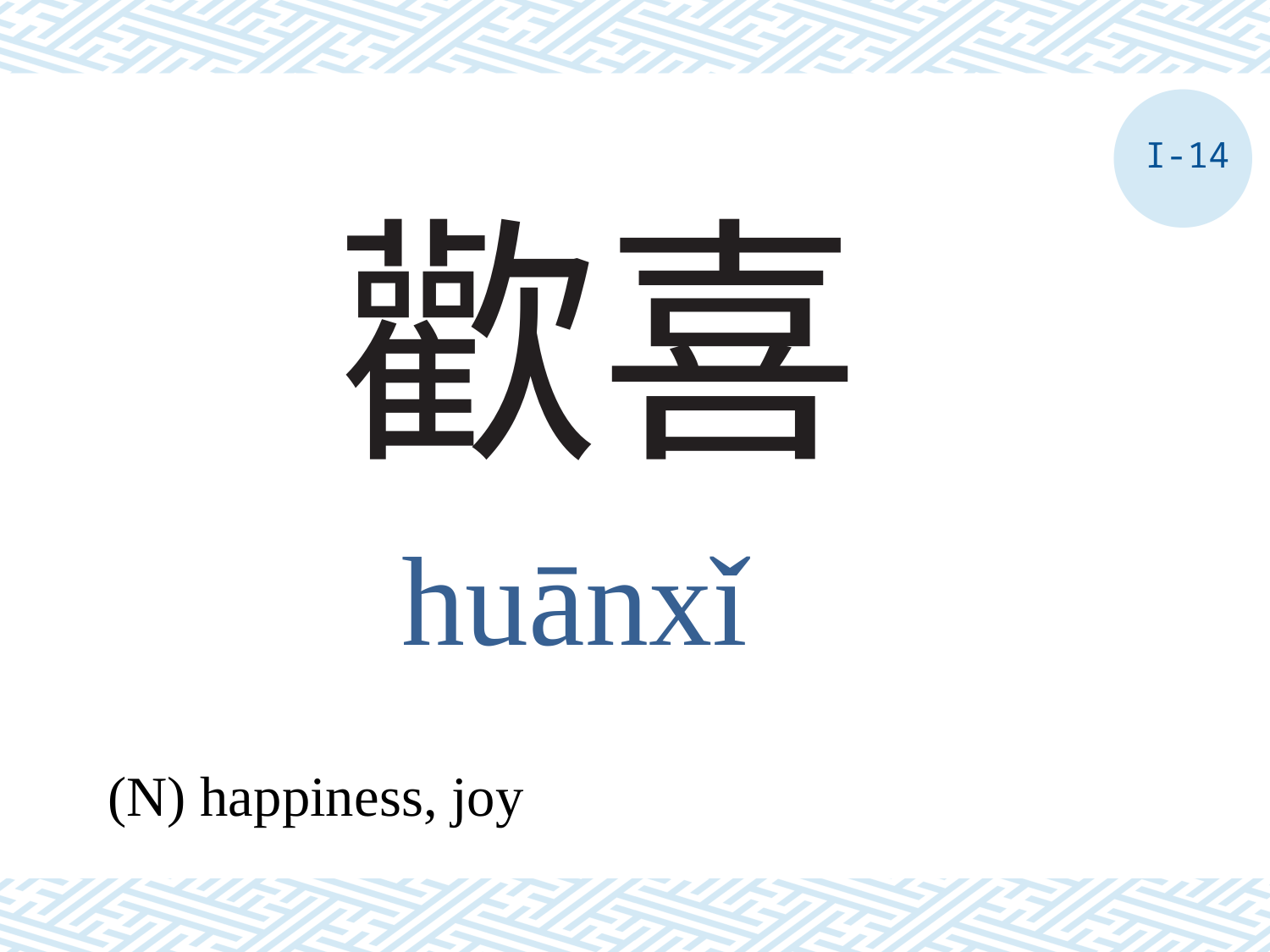

I-14

# 歡喜
huānxǐ
(N) happiness, joy